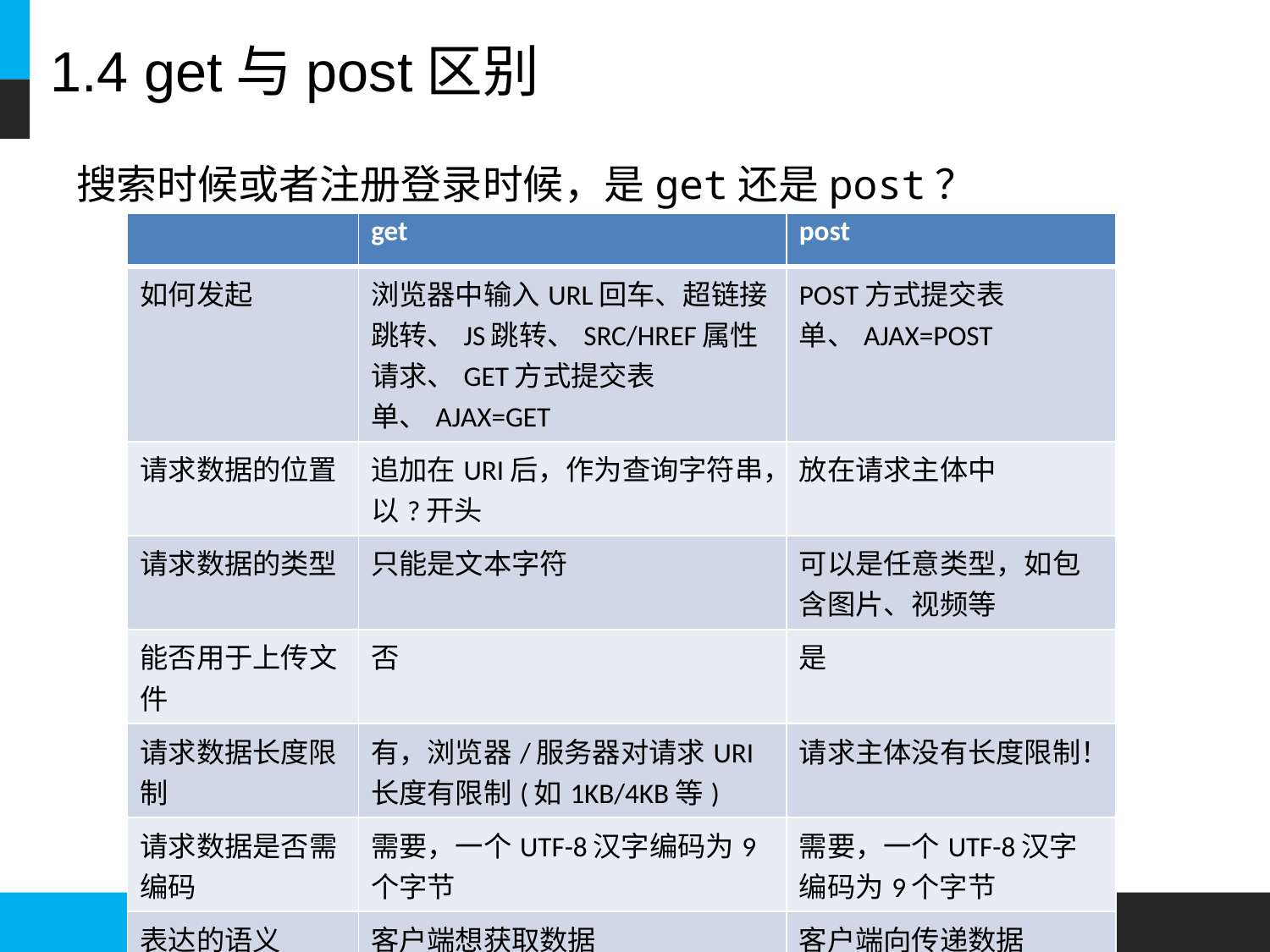

# 1.4 get与post区别
搜索时候或者注册登录时候，是get还是post？

|  | get | post |
| --- | --- | --- |
| 如何发起 | 浏览器中输入URL回车、超链接跳转、JS跳转、SRC/HREF属性请求、GET方式提交表单、AJAX=GET | POST方式提交表单、AJAX=POST |
| 请求数据的位置 | 追加在URI后，作为查询字符串，以?开头 | 放在请求主体中 |
| 请求数据的类型 | 只能是文本字符 | 可以是任意类型，如包含图片、视频等 |
| 能否用于上传文件 | 否 | 是 |
| 请求数据长度限制 | 有，浏览器/服务器对请求URI长度有限制(如1KB/4KB等) | 请求主体没有长度限制！ |
| 请求数据是否需编码 | 需要，一个UTF-8汉字编码为9个字节 | 需要，一个UTF-8汉字编码为9个字节 |
| 表达的语义 | 客户端想获取数据 | 客户端向传递数据 |